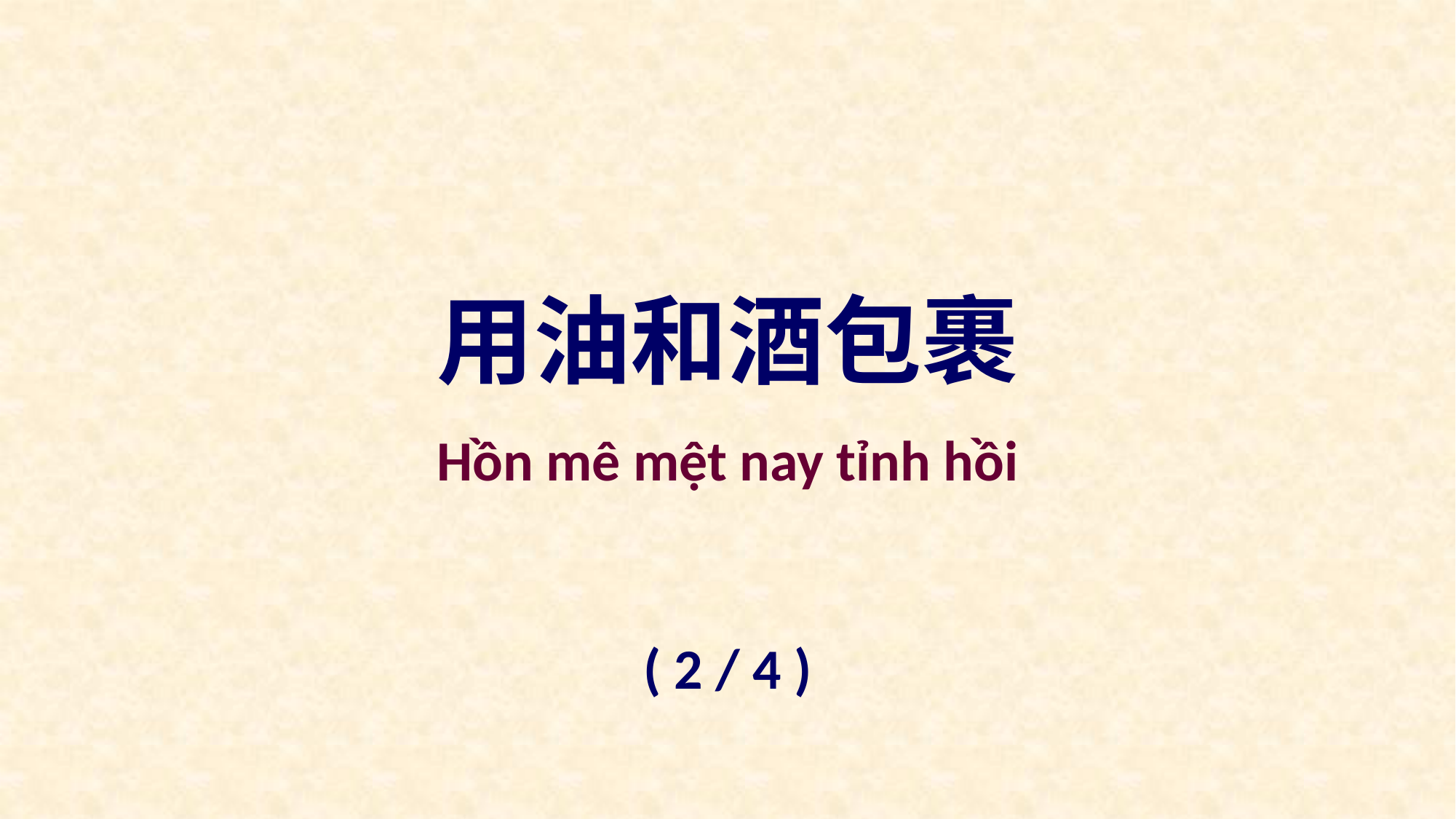

用油和酒包裹
Hồn mê mệt nay tỉnh hồi
( 2 / 4 )